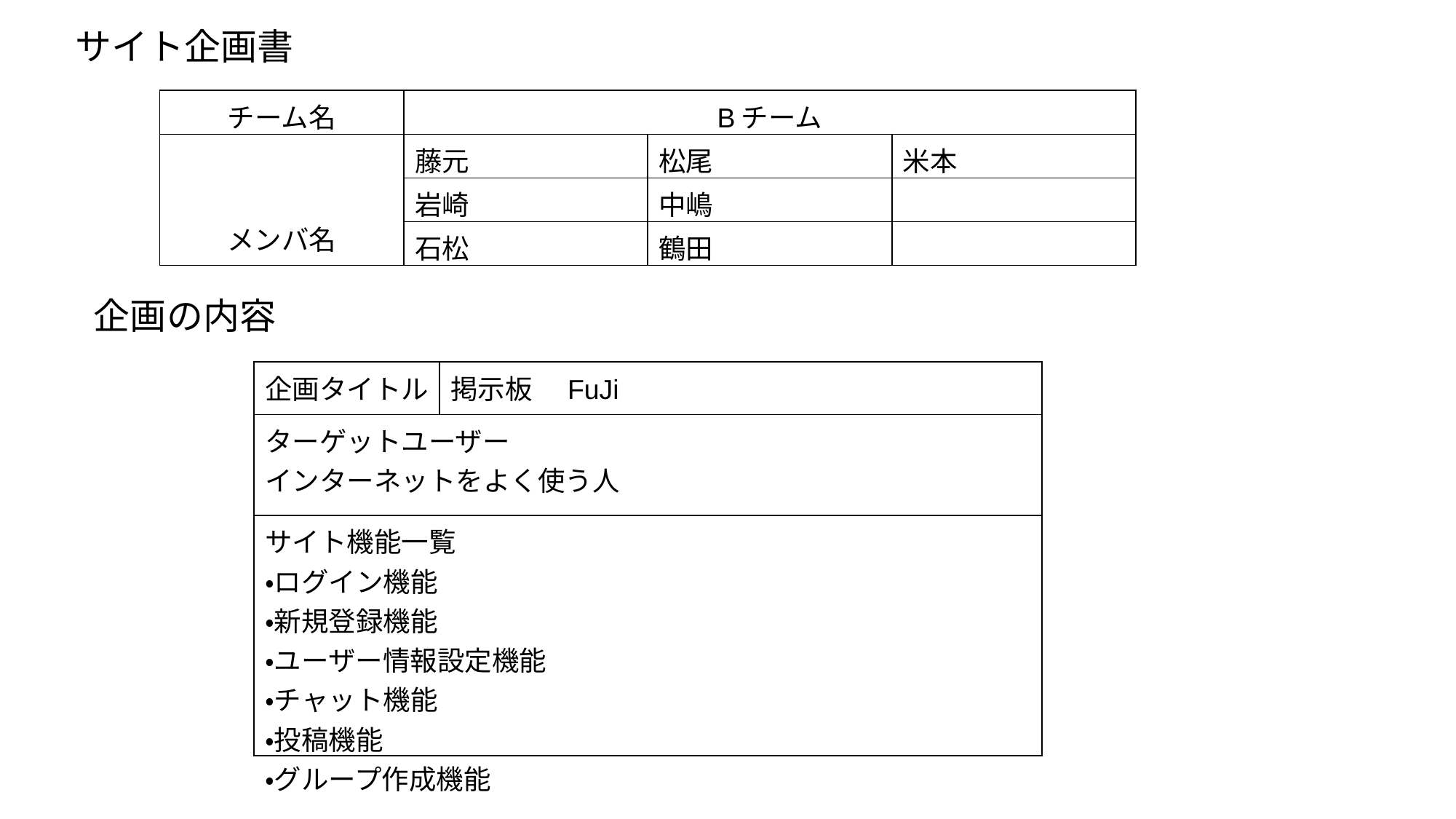

サイト企画書
| チーム名 | Bチーム |  |  |
| --- | --- | --- | --- |
| メンバ名 | 藤元 | 松尾 | 米本 |
|  | 岩崎 | 中嶋 |  |
|  | 石松 | 鶴田 |  |
企画の内容
| 企画タイトル | 掲示板　FuJi |
| --- | --- |
| ターゲットユーザー  インターネットをよく使う人 |  |
| サイト機能一覧  ・ログイン機能 ・新規登録機能 ・ユーザー情報設定機能   ・チャット機能  ・投稿機能 ・グループ作成機能 |  |